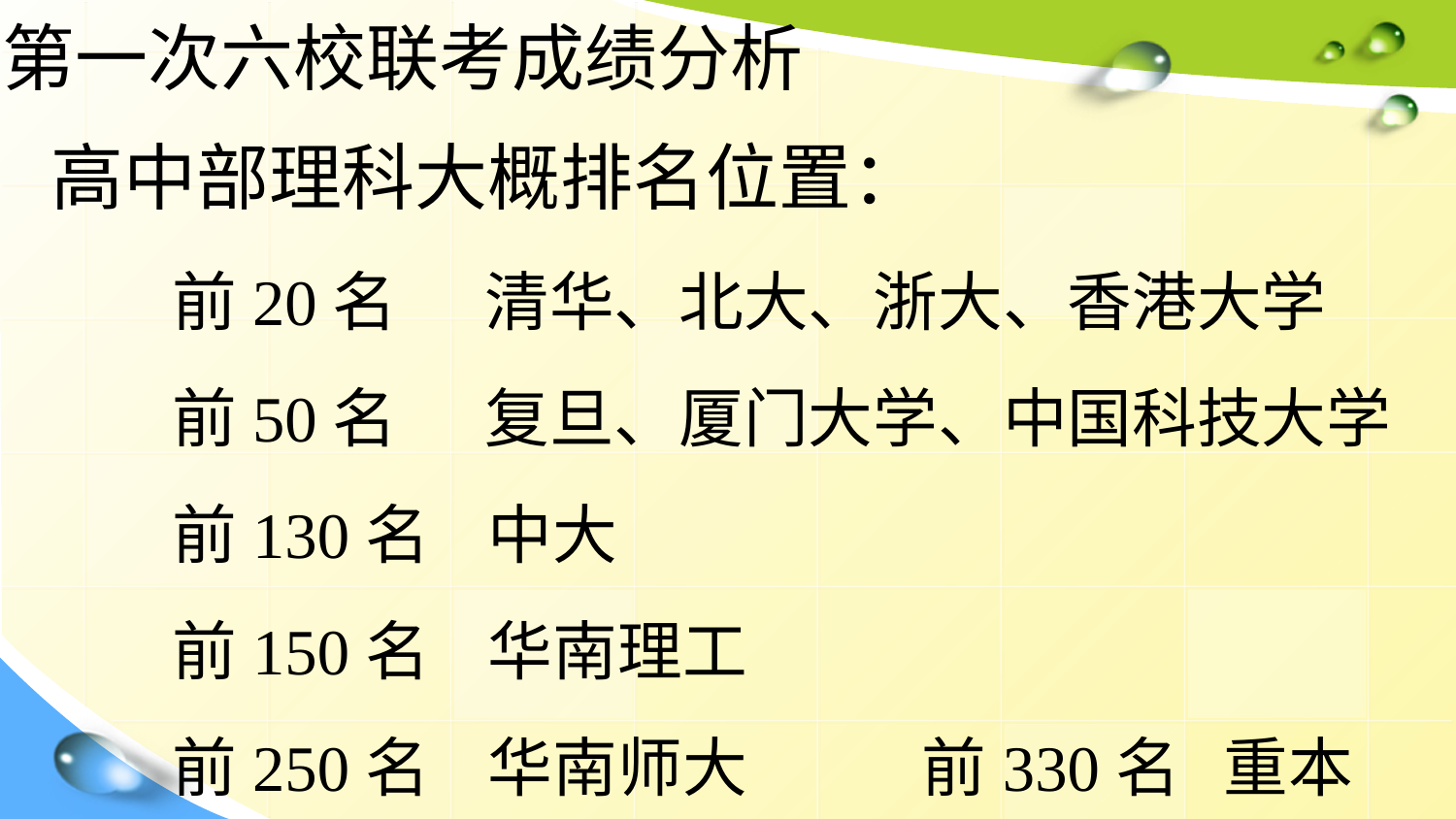

第一次六校联考成绩分析
高中部理科大概排名位置：
前20名      清华、北大、浙大、香港大学
前50名      复旦、厦门大学、中国科技大学
前130名    中大
前150名    华南理工
前250名    华南师大            前330名   重本线